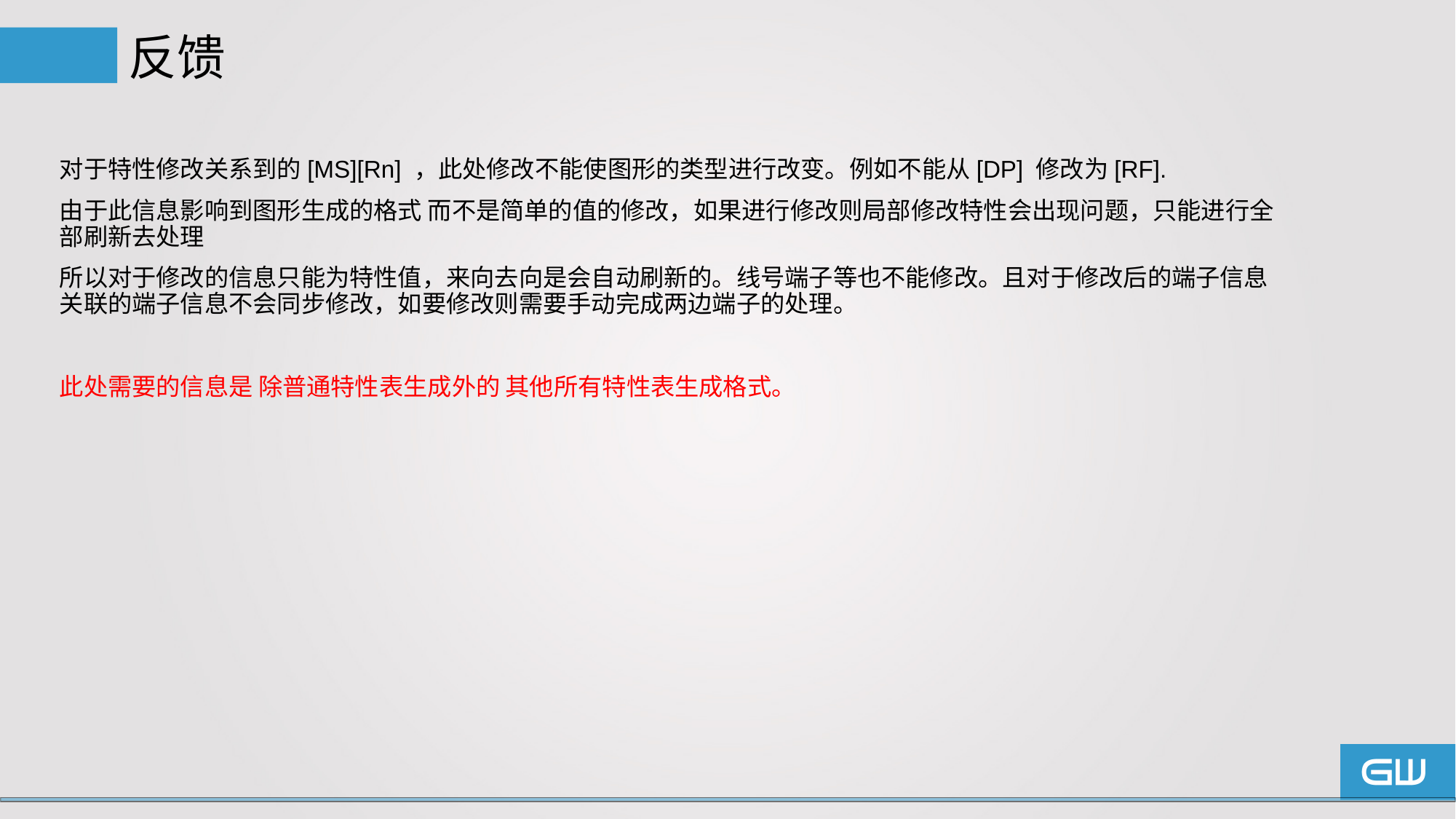

# 反馈
对于特性修改关系到的[MS][Rn] ，此处修改不能使图形的类型进行改变。例如不能从[DP] 修改为[RF].
由于此信息影响到图形生成的格式 而不是简单的值的修改，如果进行修改则局部修改特性会出现问题，只能进行全部刷新去处理
所以对于修改的信息只能为特性值，来向去向是会自动刷新的。线号端子等也不能修改。且对于修改后的端子信息关联的端子信息不会同步修改，如要修改则需要手动完成两边端子的处理。

此处需要的信息是 除普通特性表生成外的 其他所有特性表生成格式。